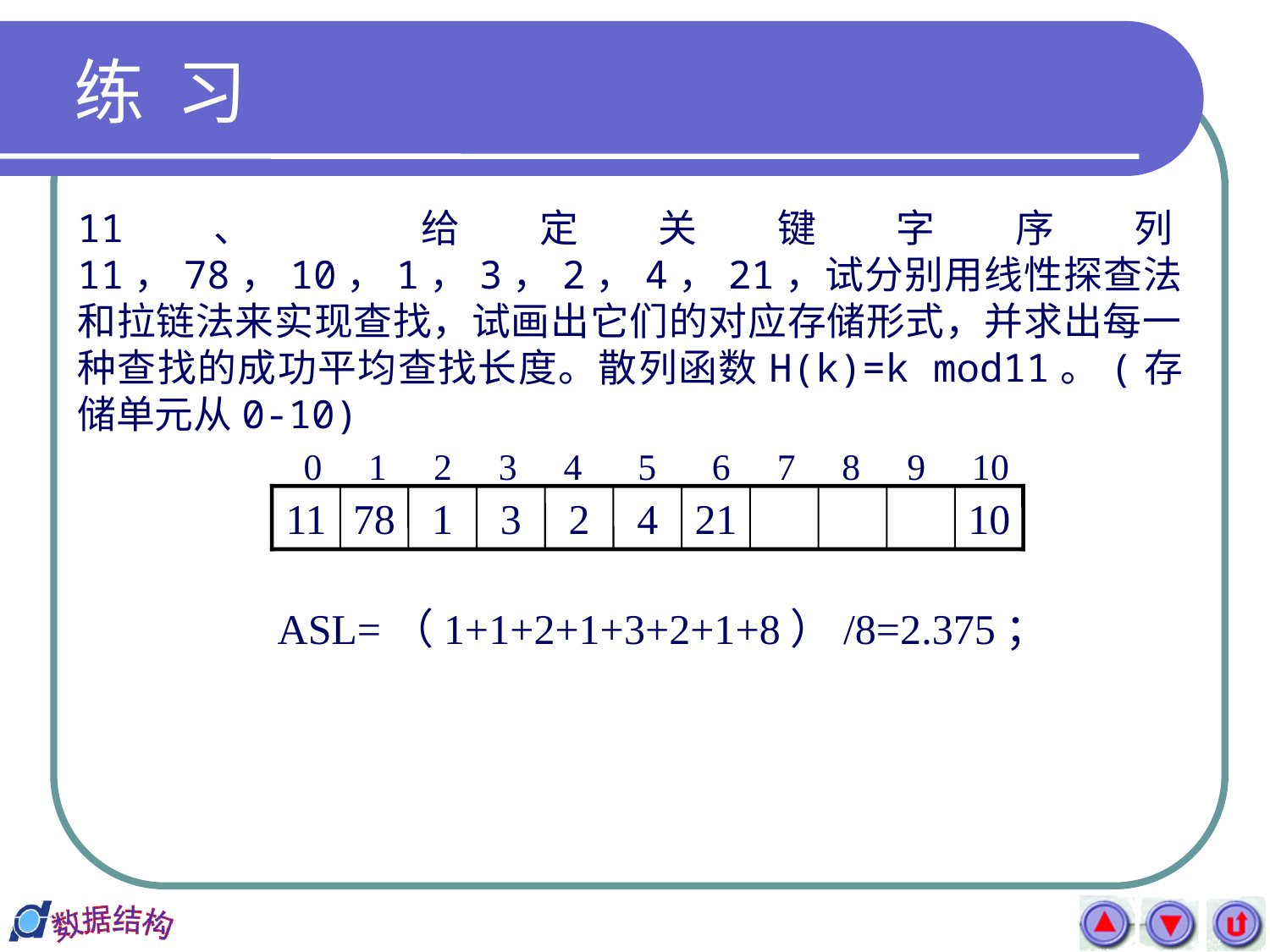

练  习
11、 给定关键字序列11，78，10，1，3，2，4，21，试分别用线性探查法和拉链法来实现查找，试画出它们的对应存储形式，并求出每一种查找的成功平均查找长度。散列函数H(k)=k mod11。(存储单元从0-10)
0     1     2     3     4      5      6     7     8     9     10

11

78

1

3

2

4

21

10

ASL=（1+1+2+1+3+2+1+8）/8=2.375；